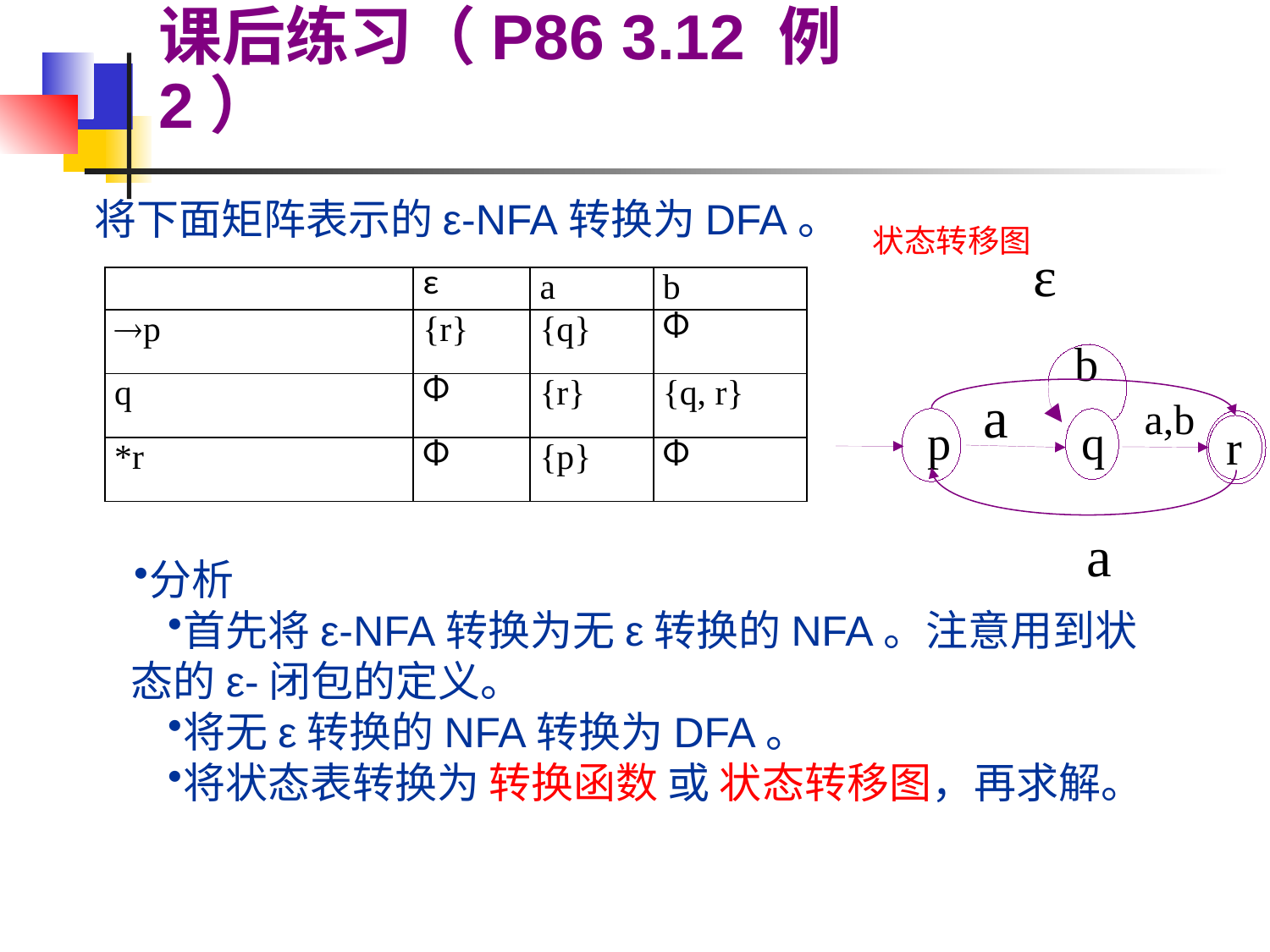

课后练习（P86 3.12 例2）
将下面矩阵表示的ε-NFA转换为DFA。

状态转移图
ε
b

a

p
q

r

a,b

a
|  | ε | a | b |
| --- | --- | --- | --- |
| →p | {r} | {q} | Φ |
| q | Φ | {r} | {q, r} |
| \*r | Φ | {p} | Φ |
分析
首先将ε-NFA转换为无ε转换的NFA。注意用到状态的ε-闭包的定义。
将无ε转换的NFA转换为DFA。
将状态表转换为 转换函数 或 状态转移图，再求解。